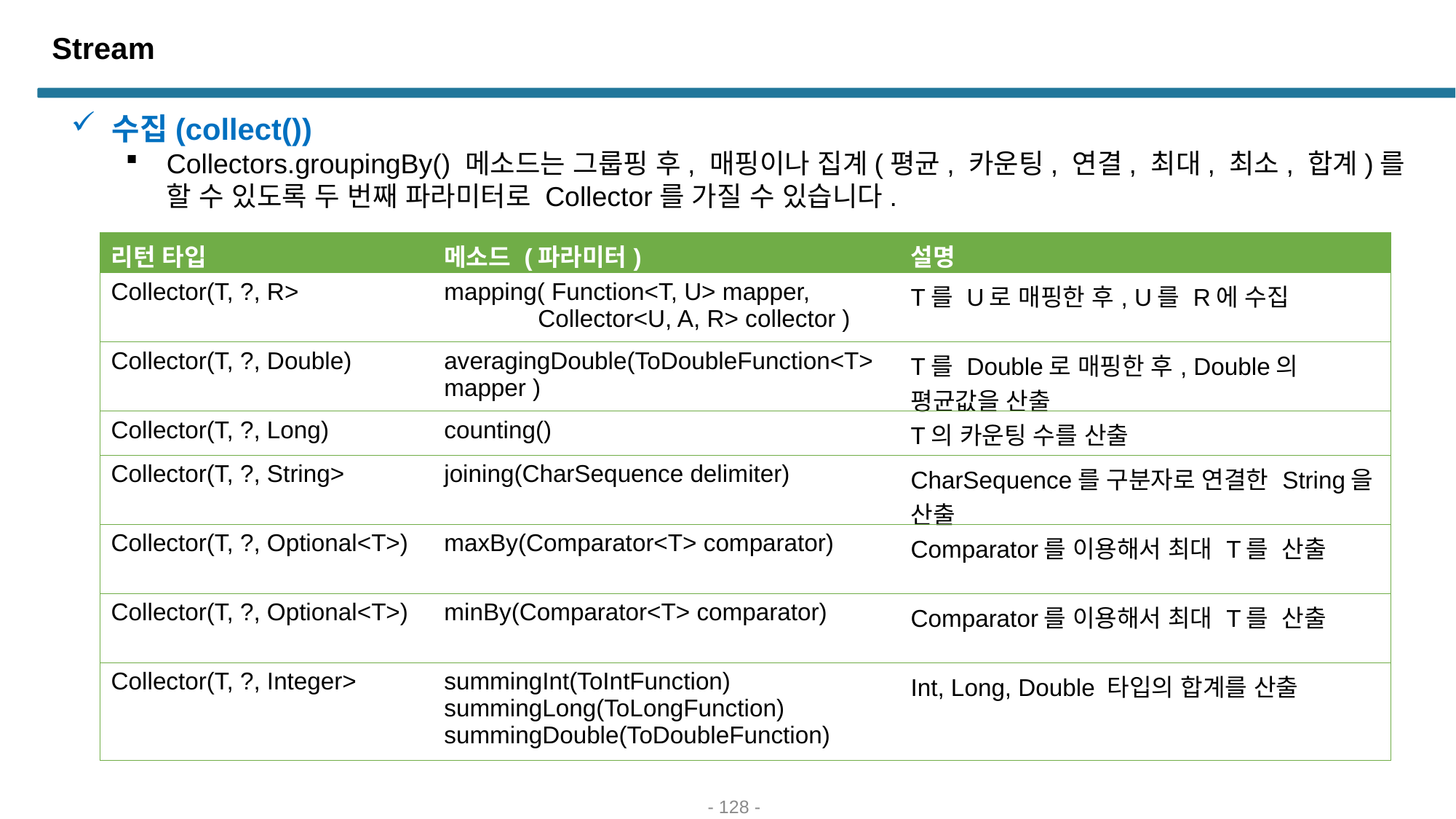

# Stream
수집(collect())
Collectors.groupingBy() 메소드는 그룹핑 후, 매핑이나 집계(평균, 카운팅, 연결, 최대, 최소, 합계)를 할 수 있도록 두 번째 파라미터로 Collector를 가질 수 있습니다.
| 리턴 타입 | 메소드 (파라미터) | 설명 |
| --- | --- | --- |
| Collector(T, ?, R> | mapping( Function<T, U> mapper, Collector<U, A, R> collector ) | T를 U로 매핑한 후, U를 R에 수집 |
| Collector(T, ?, Double) | averagingDouble(ToDoubleFunction<T> mapper ) | T를 Double로 매핑한 후, Double의 평균값을 산출 |
| Collector(T, ?, Long) | counting() | T의 카운팅 수를 산출 |
| Collector(T, ?, String> | joining(CharSequence delimiter) | CharSequence를 구분자로 연결한 String을 산출 |
| Collector(T, ?, Optional<T>) | maxBy(Comparator<T> comparator) | Comparator를 이용해서 최대 T를 산출 |
| Collector(T, ?, Optional<T>) | minBy(Comparator<T> comparator) | Comparator를 이용해서 최대 T를 산출 |
| Collector(T, ?, Integer> | summingInt(ToIntFunction) summingLong(ToLongFunction) summingDouble(ToDoubleFunction) | Int, Long, Double 타입의 합계를 산출 |
- 128 -